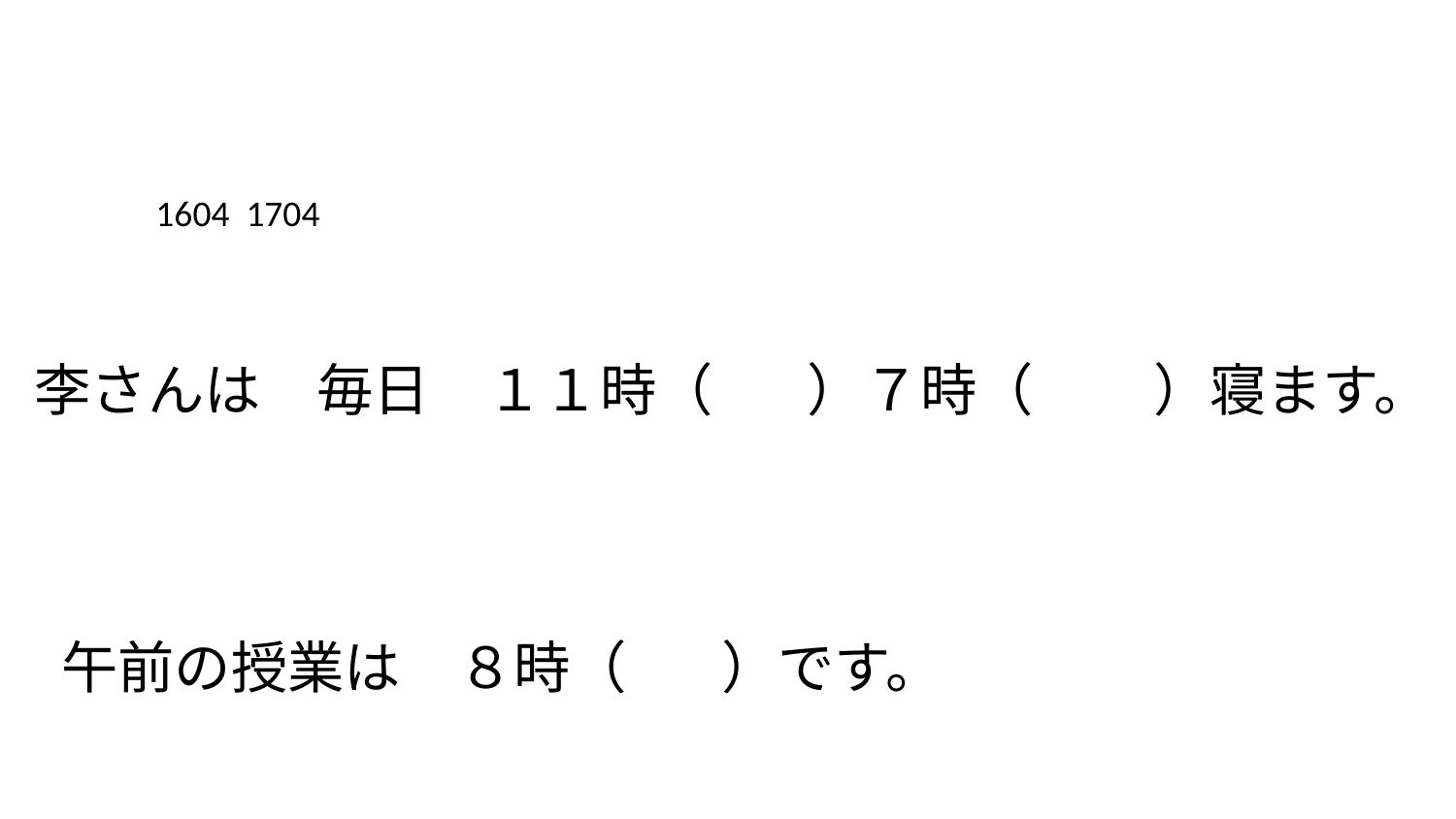

1604  1704
李さんは　毎日　１１時（　   ）７時（　     ）寝ます。

午前の授業は　８時（　   ）です。